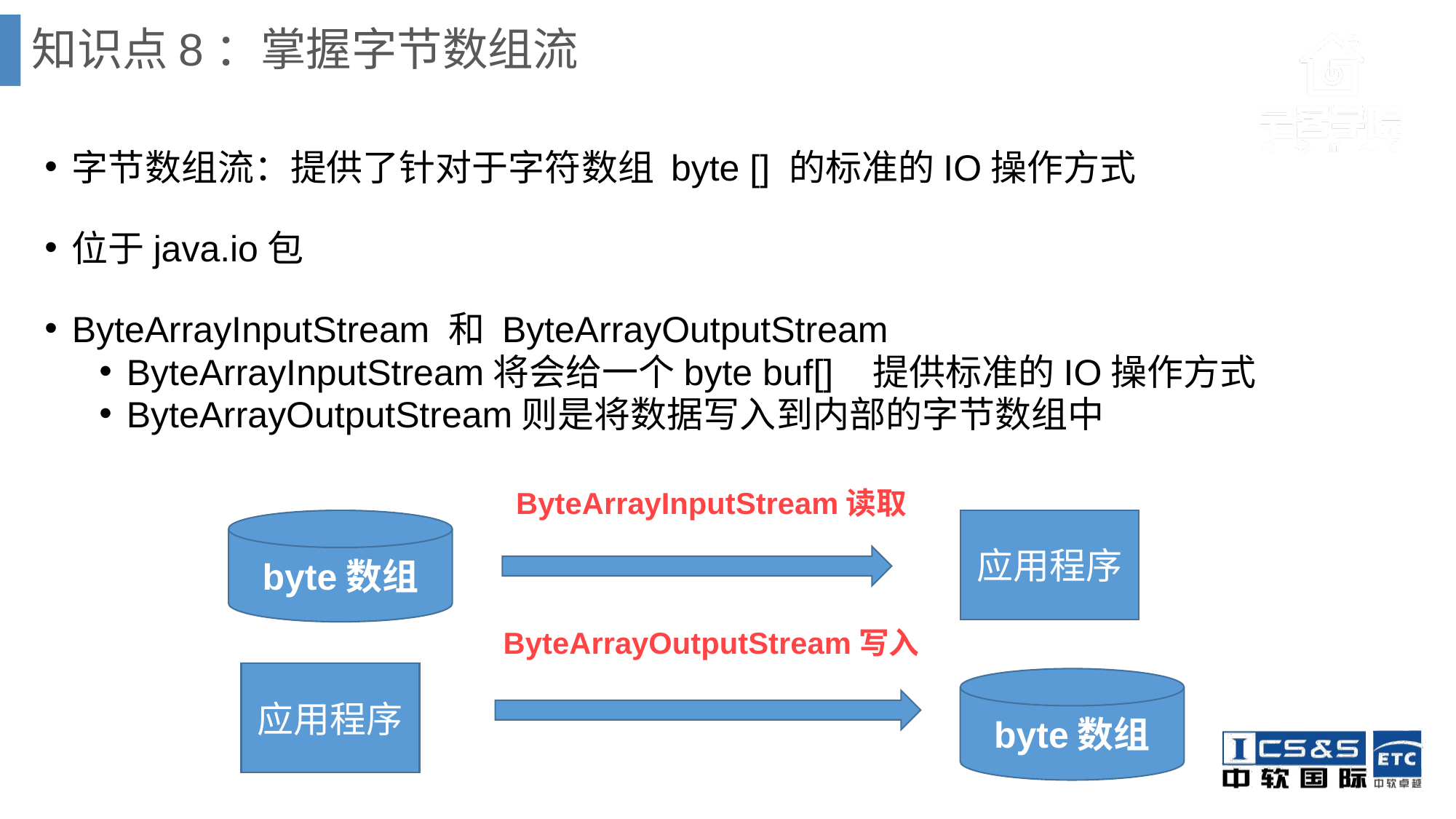

# 知识点8：掌握字节数组流
字节数组流：提供了针对于字符数组 byte [] 的标准的IO操作方式
位于java.io包
ByteArrayInputStream 和 ByteArrayOutputStream
ByteArrayInputStream将会给一个byte buf[]   提供标准的IO操作方式
ByteArrayOutputStream则是将数据写入到内部的字节数组中

ByteArrayInputStream读取
应用程序
byte数组

ByteArrayOutputStream写入
应用程序
byte数组